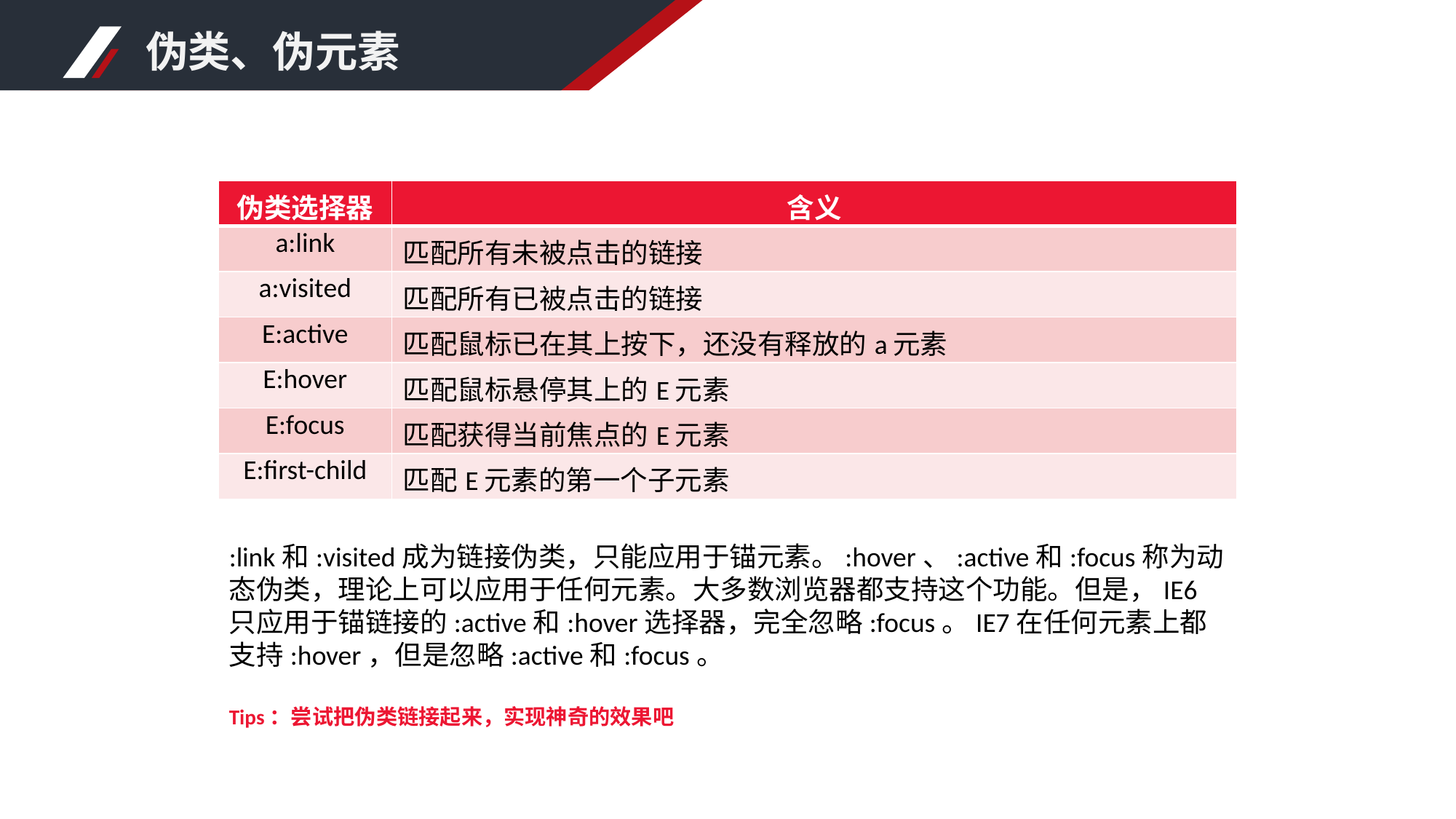

伪类、伪元素
| 伪类选择器 | 含义 |
| --- | --- |
| a:link | 匹配所有未被点击的链接 |
| a:visited | 匹配所有已被点击的链接 |
| E:active | 匹配鼠标已在其上按下，还没有释放的a元素 |
| E:hover | 匹配鼠标悬停其上的E元素 |
| E:focus | 匹配获得当前焦点的E元素 |
| E:first-child | 匹配E元素的第一个子元素 |
:link和:visited成为链接伪类，只能应用于锚元素。:hover、:active和:focus称为动态伪类，理论上可以应用于任何元素。大多数浏览器都支持这个功能。但是，IE6只应用于锚链接的:active和:hover选择器，完全忽略:focus。IE7在任何元素上都支持:hover，但是忽略:active和:focus。

Tips：尝试把伪类链接起来，实现神奇的效果吧
延迟付